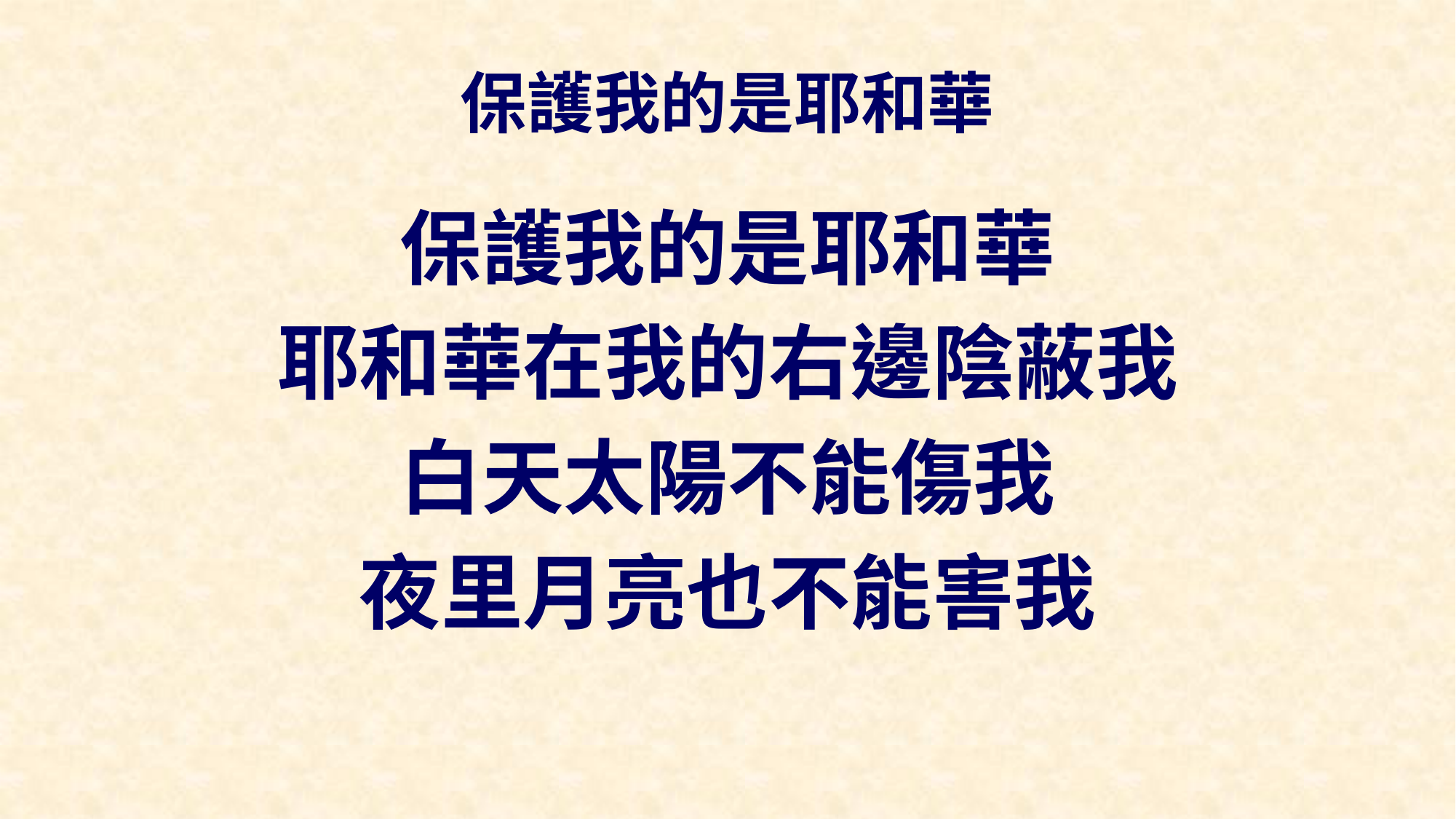

# 保護我的是耶和華
保護我的是耶和華
耶和華在我的右邊陰蔽我
白天太陽不能傷我
夜里月亮也不能害我